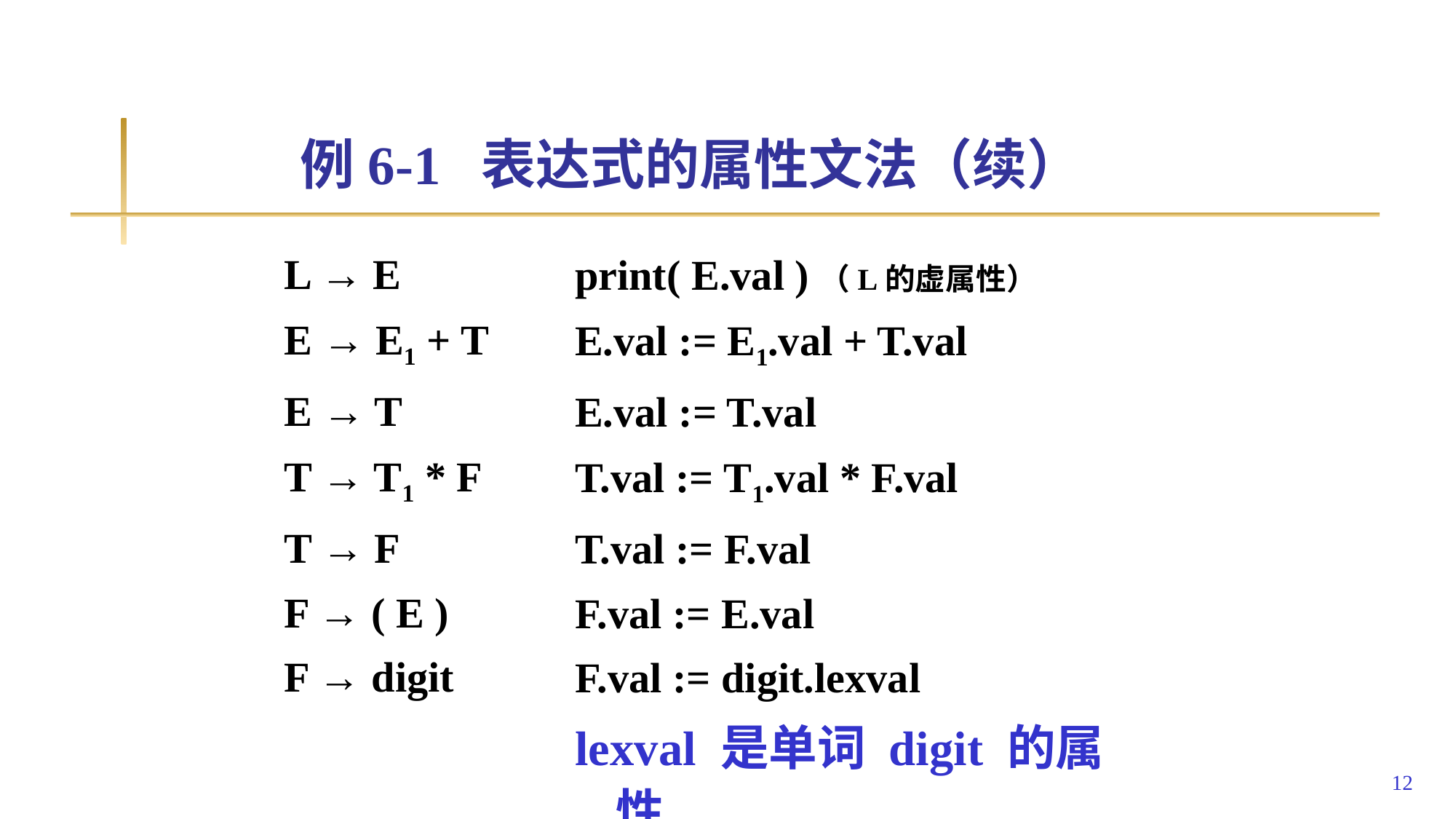

# 例6-1  表达式的属性文法（续）
L → E
E → E1 + T
E → T
T → T1 * F
T → F
F → ( E )
F → digit
print( E.val )（L的虚属性）
E.val := E1.val + T.val
E.val := T.val
T.val := T1.val * F.val
T.val := F.val
F.val := E.val
F.val := digit.lexval
lexval 是单词 digit 的属性
12